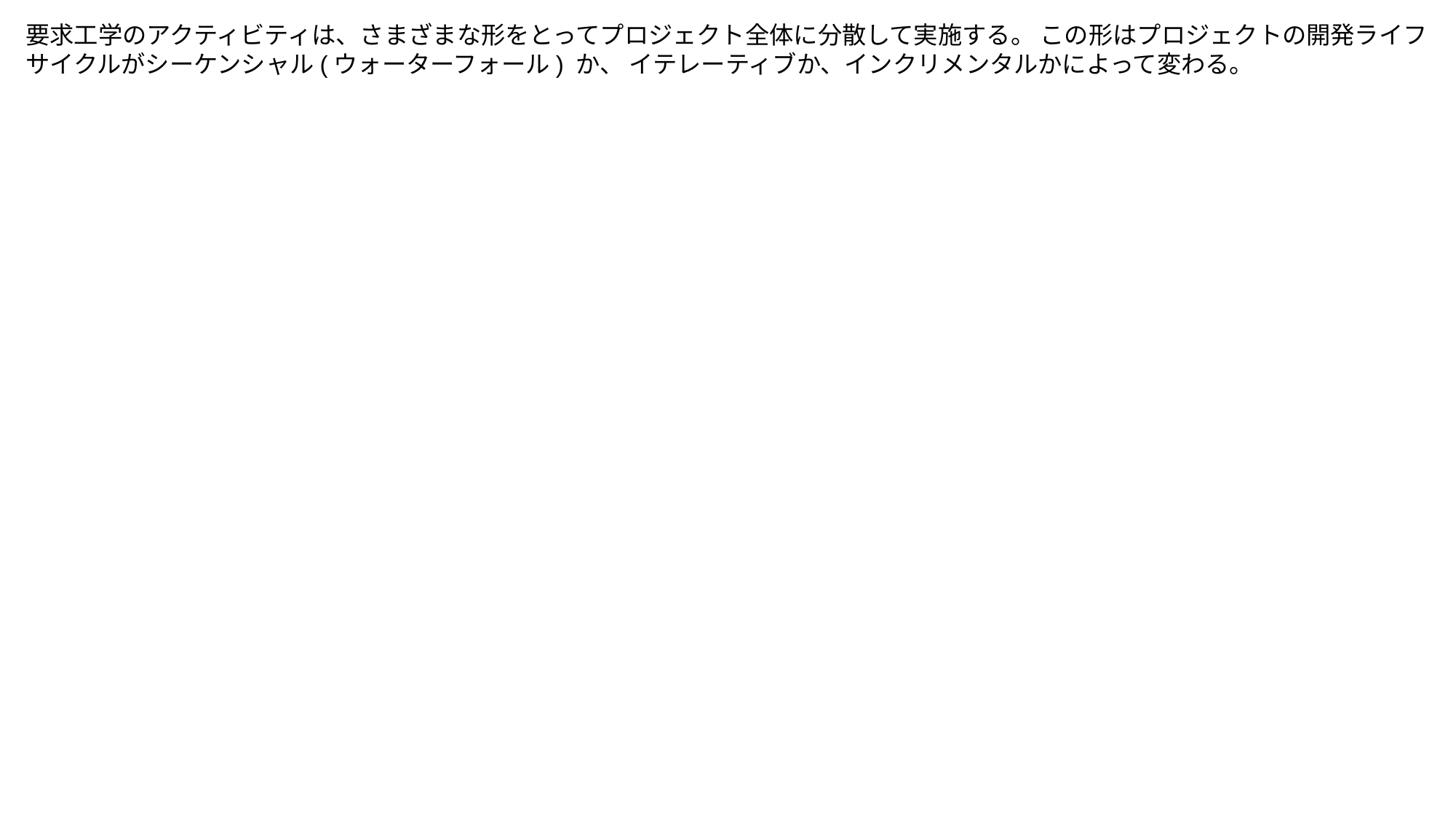

要求工学のアクティビティは、さまざまな形をとってプロジェクト全体に分散して実施する。 この形はプロジェクトの開発ライフサイクルがシーケンシャル(ウォーターフォール) か、 イテレーティブか、インクリメンタルかによって変わる。